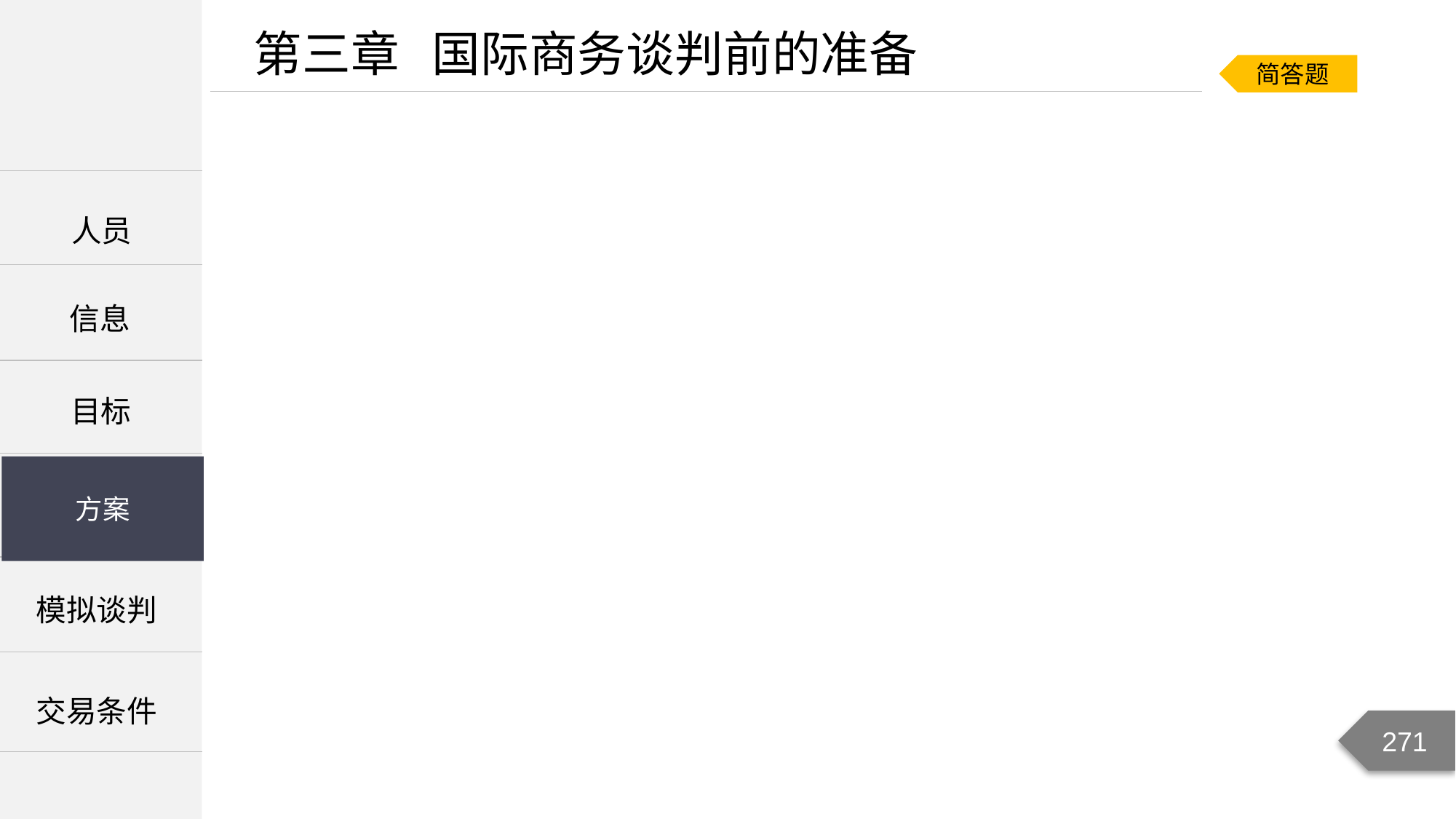

第三章   国际商务谈判前的准备
简答题
|  |
| --- |
|  |
|  |
人员
信息
目标
方案

方案
模拟谈判
交易条件
271